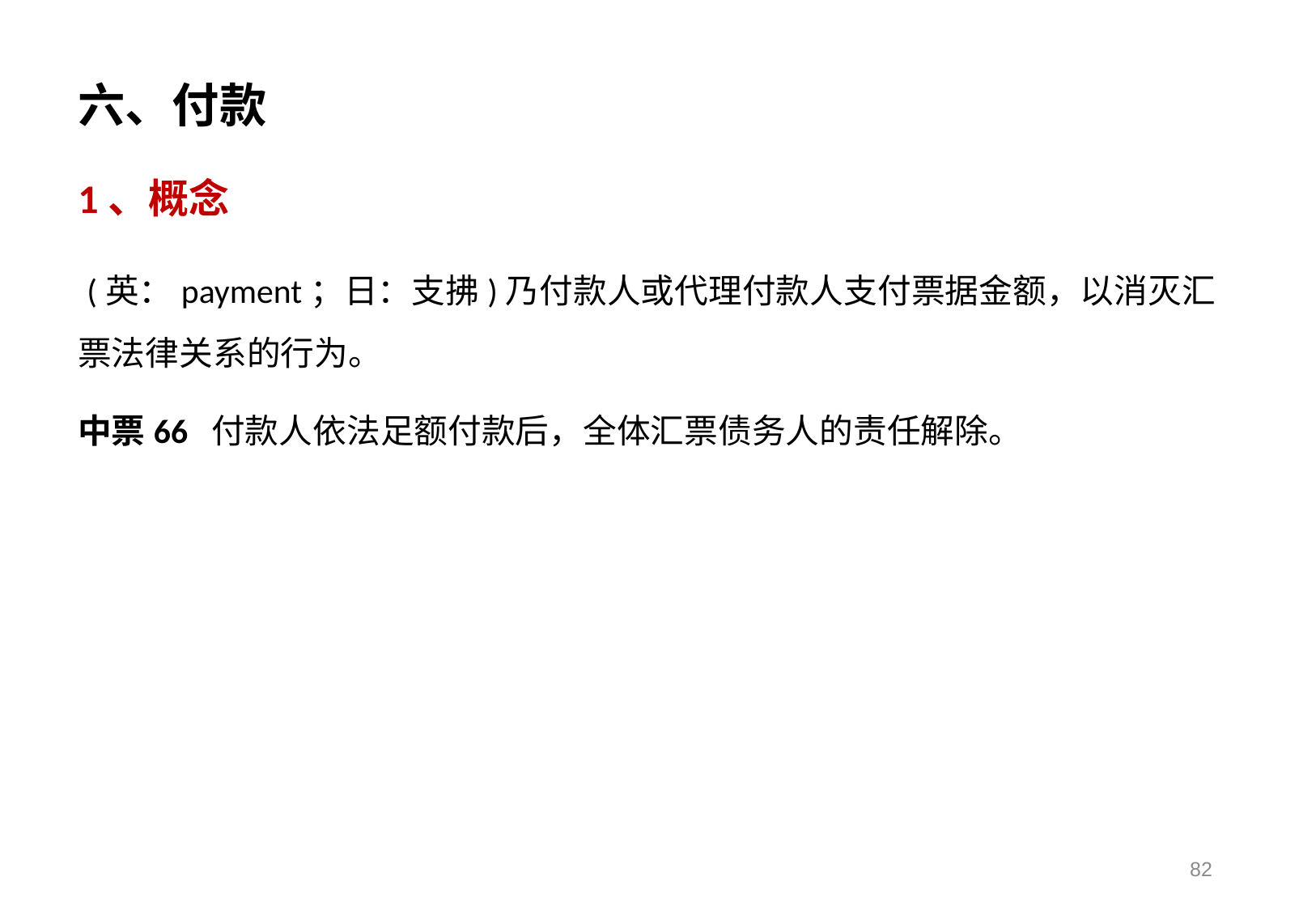

六、付款
1、概念
 (英：payment；日：支拂)乃付款人或代理付款人支付票据金额，以消灭汇票法律关系的行为。
中票66  付款人依法足额付款后，全体汇票债务人的责任解除。
82